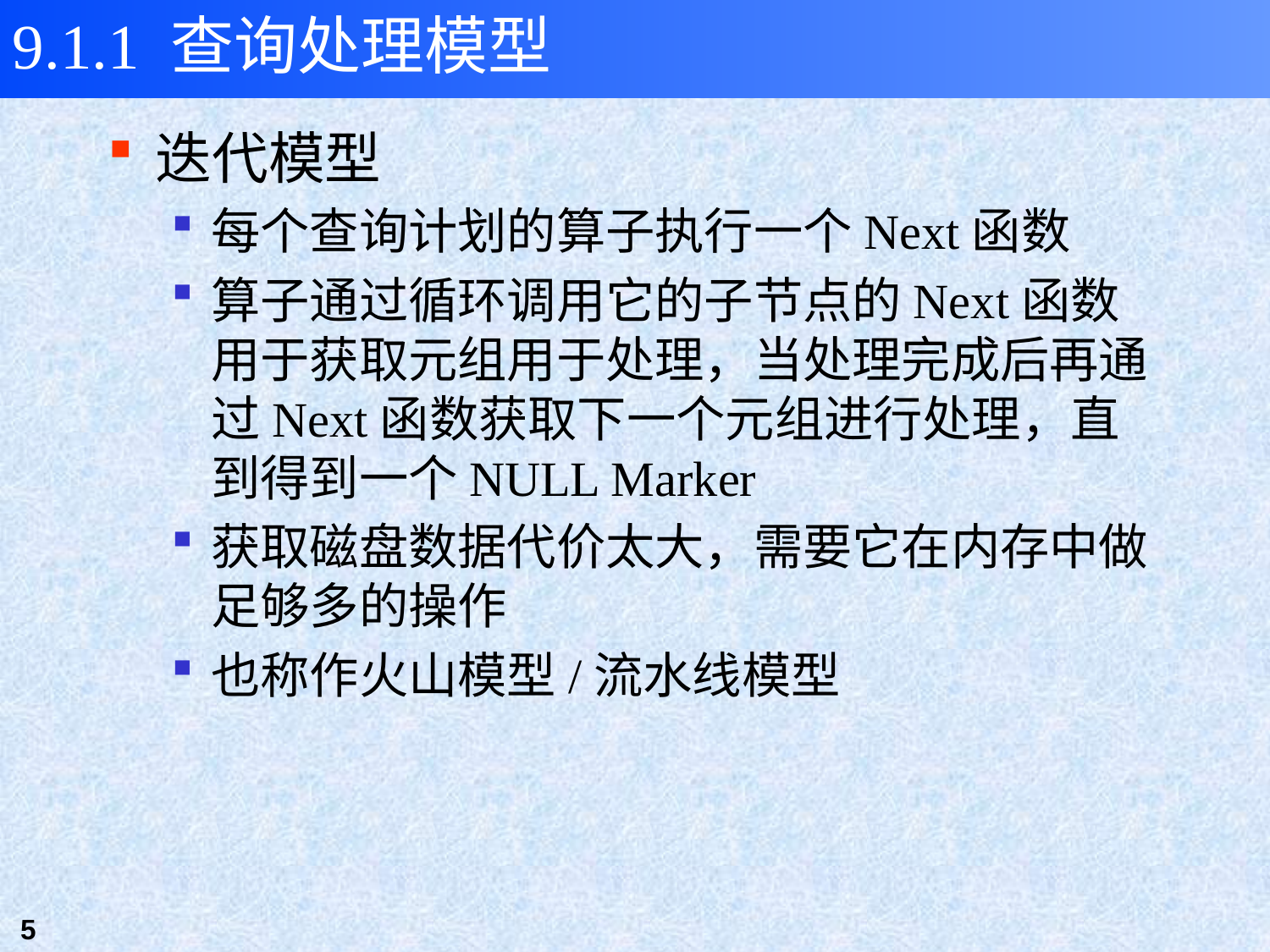

9.1.1 查询处理模型

迭代模型
每个查询计划的算子执行一个Next函数
算子通过循环调用它的子节点的Next函数用于获取元组用于处理，当处理完成后再通过Next函数获取下一个元组进行处理，直到得到一个NULL Marker
获取磁盘数据代价太大，需要它在内存中做足够多的操作
也称作火山模型/流水线模型